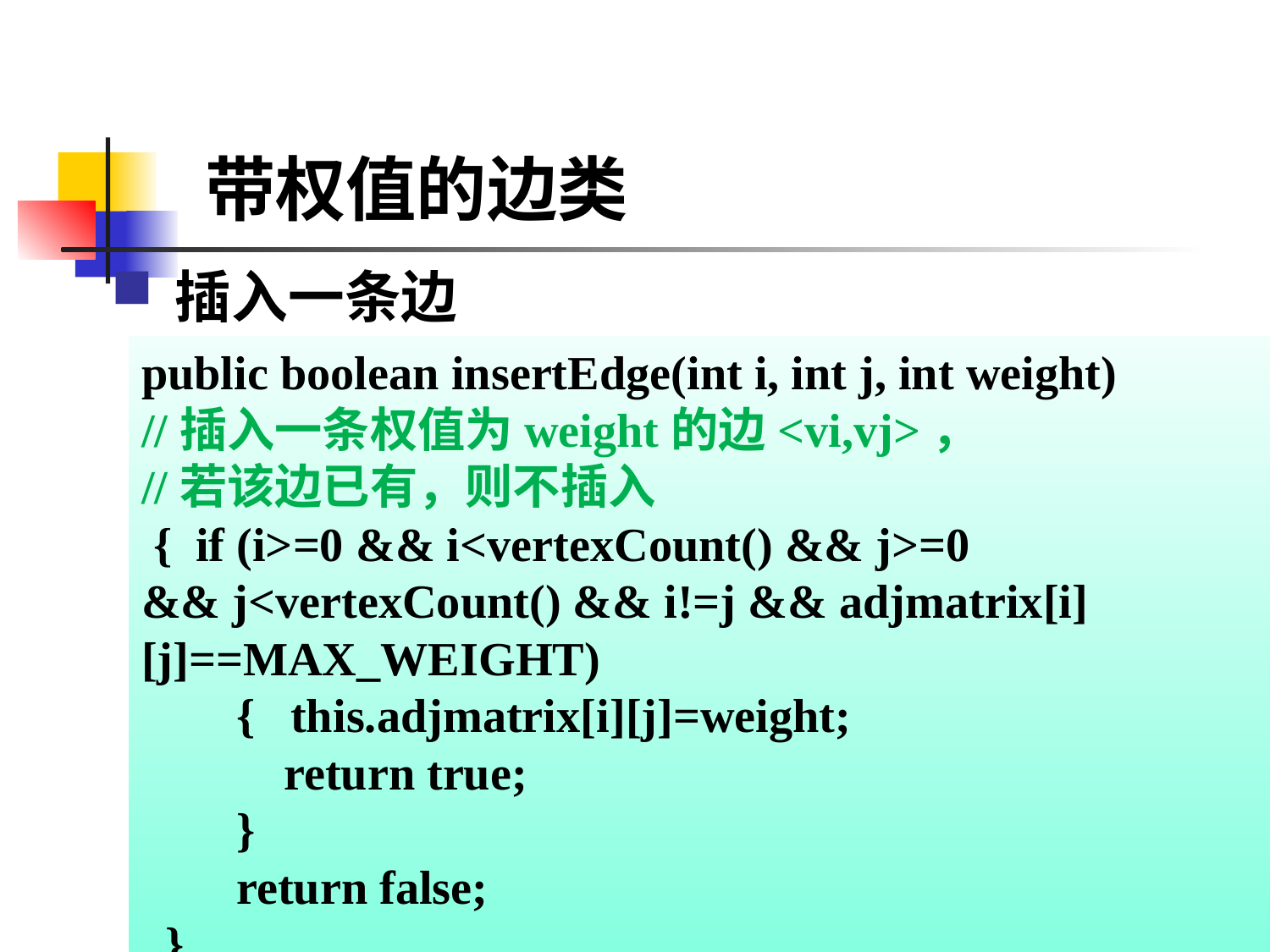

带权值的边类
插入一条边
public boolean insertEdge(int i, int j, int weight)
//插入一条权值为weight的边<vi,vj>，
//若该边已有，则不插入
 {  if (i>=0 && i<vertexCount() && j>=0
&& j<vertexCount() && i!=j && adjmatrix[i][j]==MAX_WEIGHT)
        {   this.adjmatrix[i][j]=weight;
            return true;
        }
        return false;
  }
35